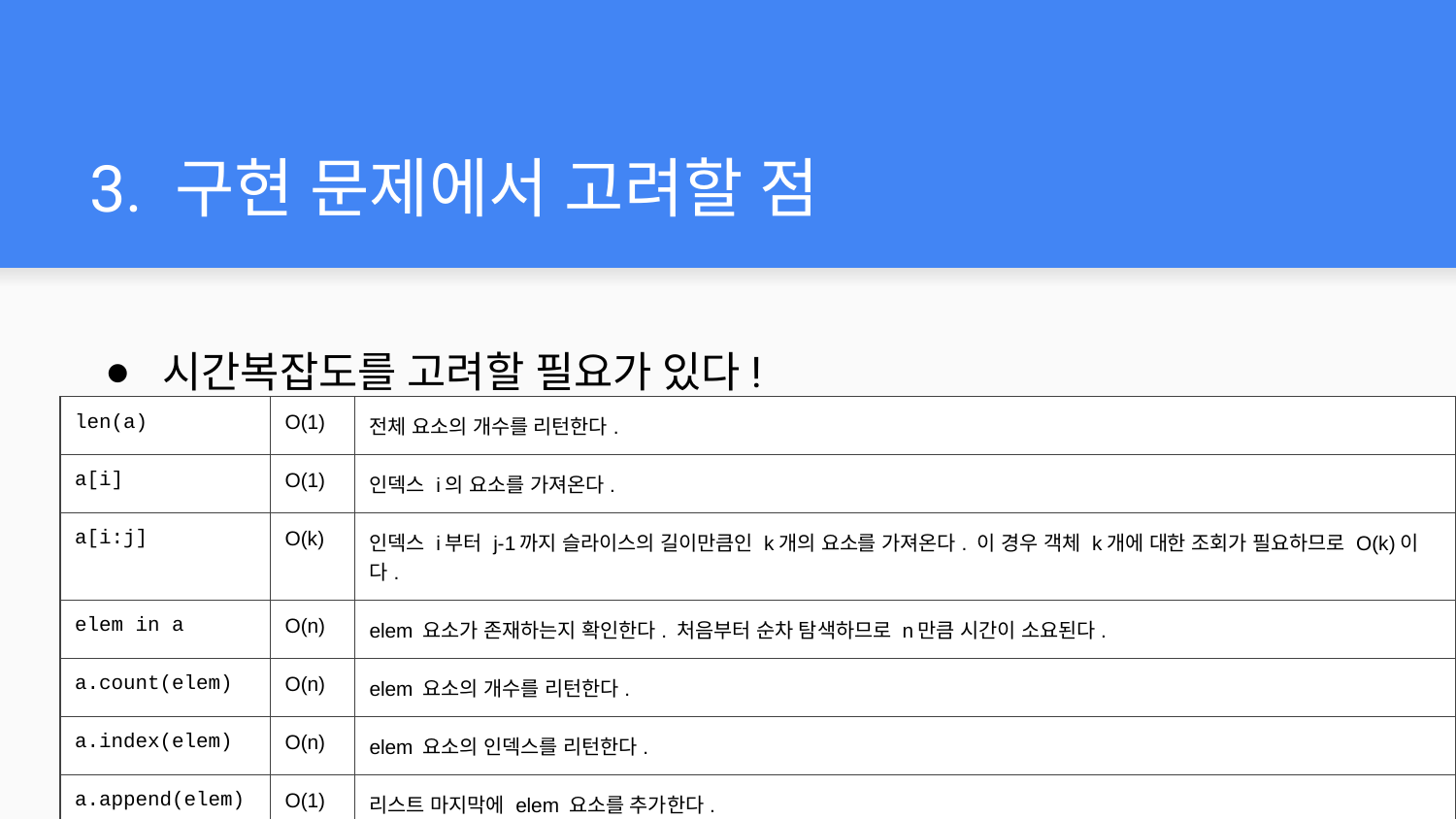

# 3. 구현 문제에서 고려할 점
시간복잡도를 고려할 필요가 있다!

| len(a) | O(1) | 전체 요소의 개수를 리턴한다. |
| --- | --- | --- |
| a[i] | O(1) | 인덱스 i의 요소를 가져온다. |
| a[i:j] | O(k) | 인덱스 i부터 j-1까지 슬라이스의 길이만큼인 k개의 요소를 가져온다. 이 경우 객체 k개에 대한 조회가 필요하므로 O(k)이다. |
| elem in a | O(n) | elem 요소가 존재하는지 확인한다. 처음부터 순차 탐색하므로 n만큼 시간이 소요된다. |
| a.count(elem) | O(n) | elem 요소의 개수를 리턴한다. |
| a.index(elem) | O(n) | elem 요소의 인덱스를 리턴한다. |
| a.append(elem) | O(1) | 리스트 마지막에 elem 요소를 추가한다. |
7